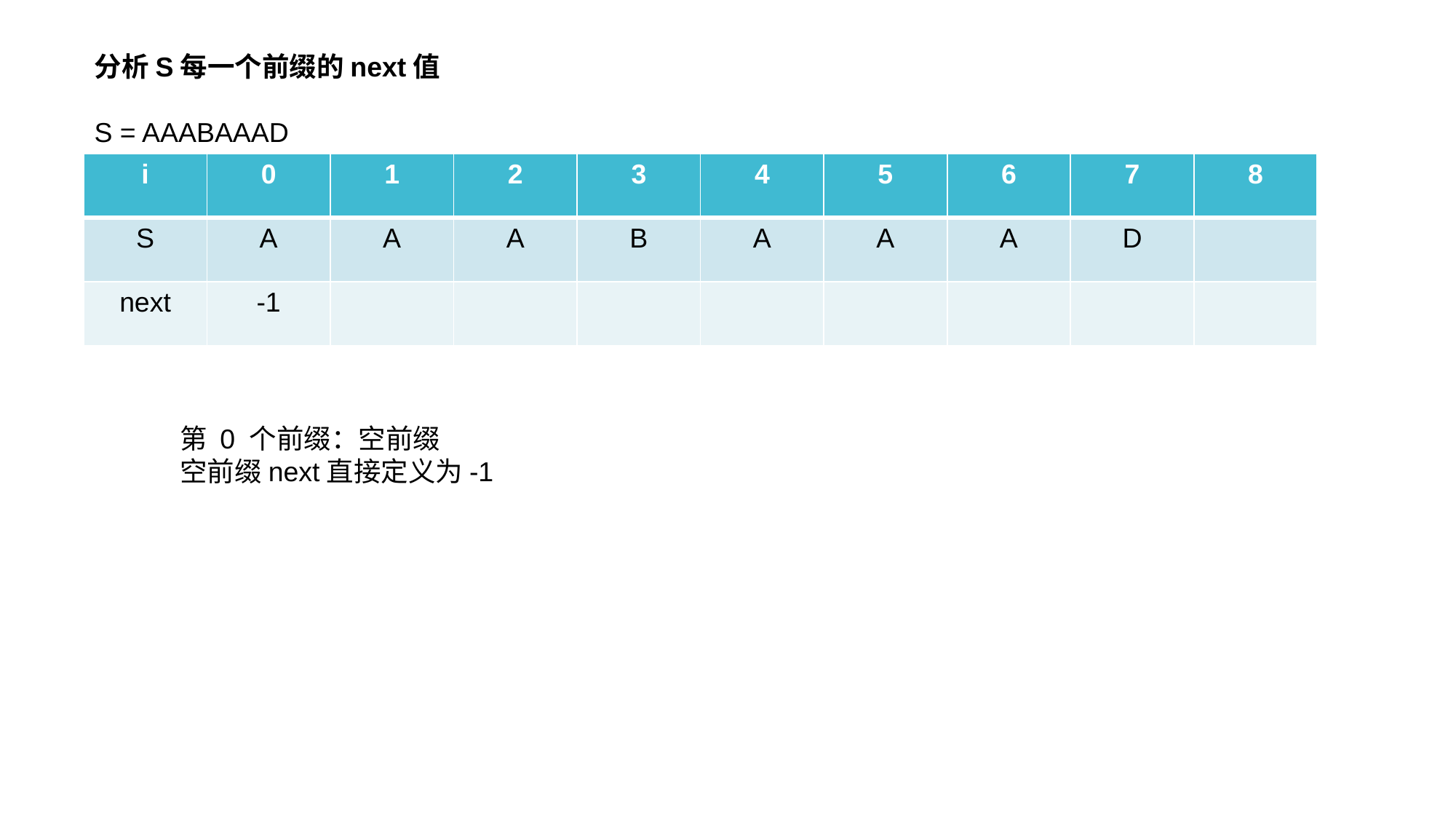

分析S每一个前缀的next值

S = AAABAAAD
| i | 0 | 1 | 2 | 3 | 4 | 5 | 6 | 7 | 8 |
| --- | --- | --- | --- | --- | --- | --- | --- | --- | --- |
| S | A | A | A | B | A | A | A | D |  |
| next | -1 |  |  |  |  |  |  |  |  |
第 0 个前缀：空前缀
空前缀next直接定义为-1